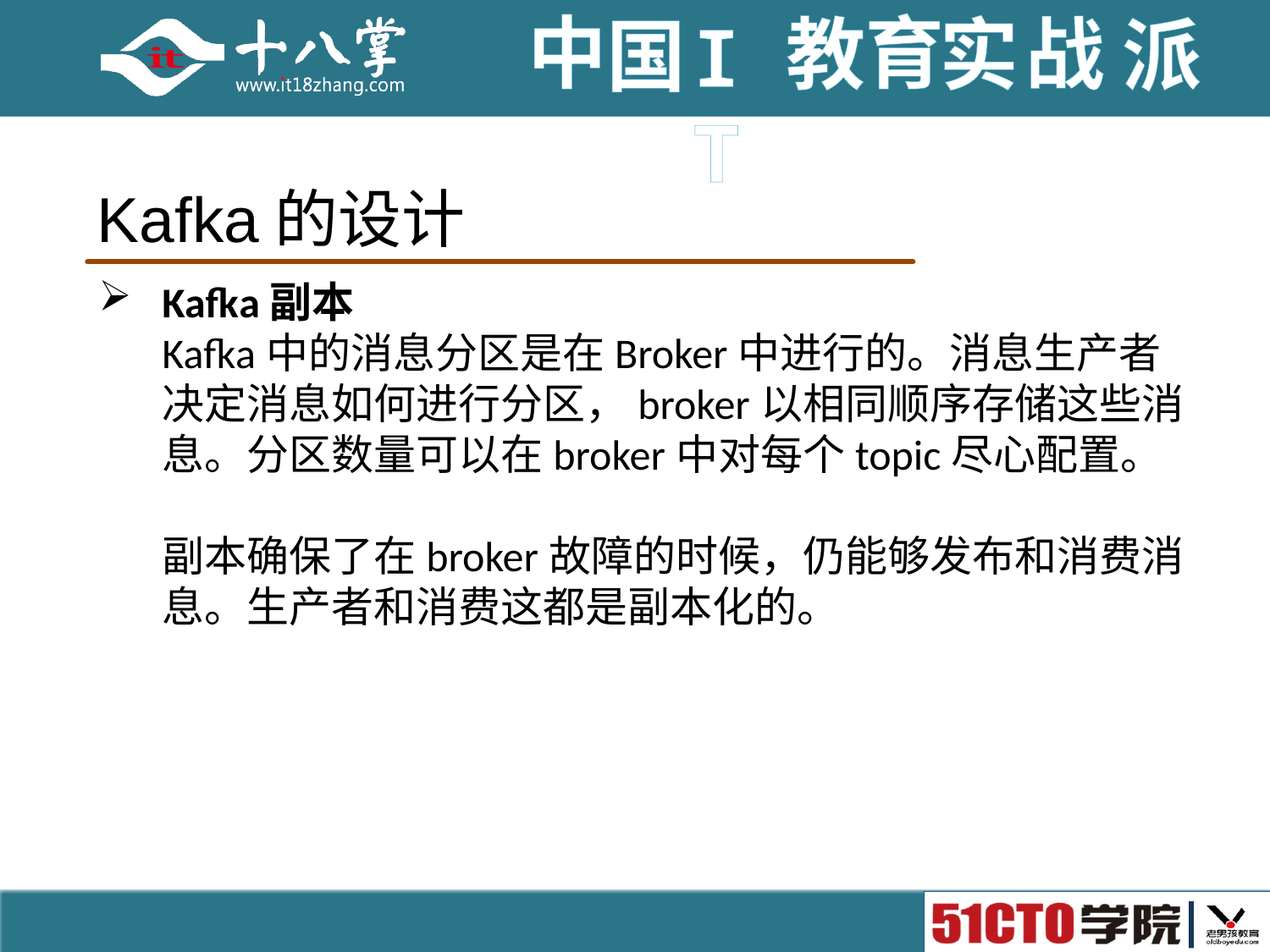

# Kafka的设计
Kafka副本
Kafka中的消息分区是在Broker中进行的。消息生产者决定消息如何进行分区，broker以相同顺序存储这些消息。分区数量可以在broker中对每个topic尽心配置。
副本确保了在broker故障的时候，仍能够发布和消费消息。生产者和消费这都是副本化的。